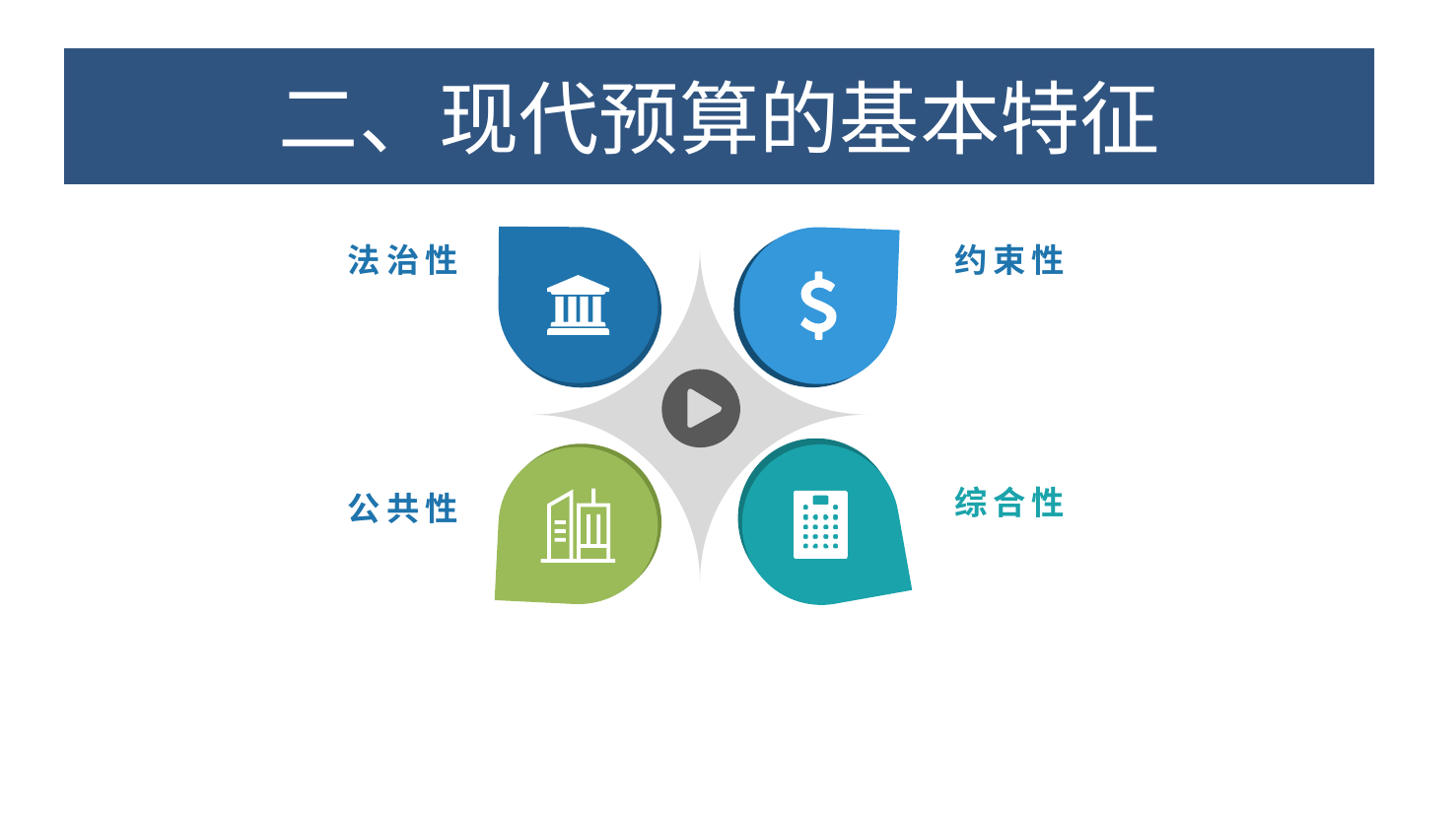

二、现代预算的基本特征
二、现代预算的基本特征

法治性
约束性

综合性
公共性